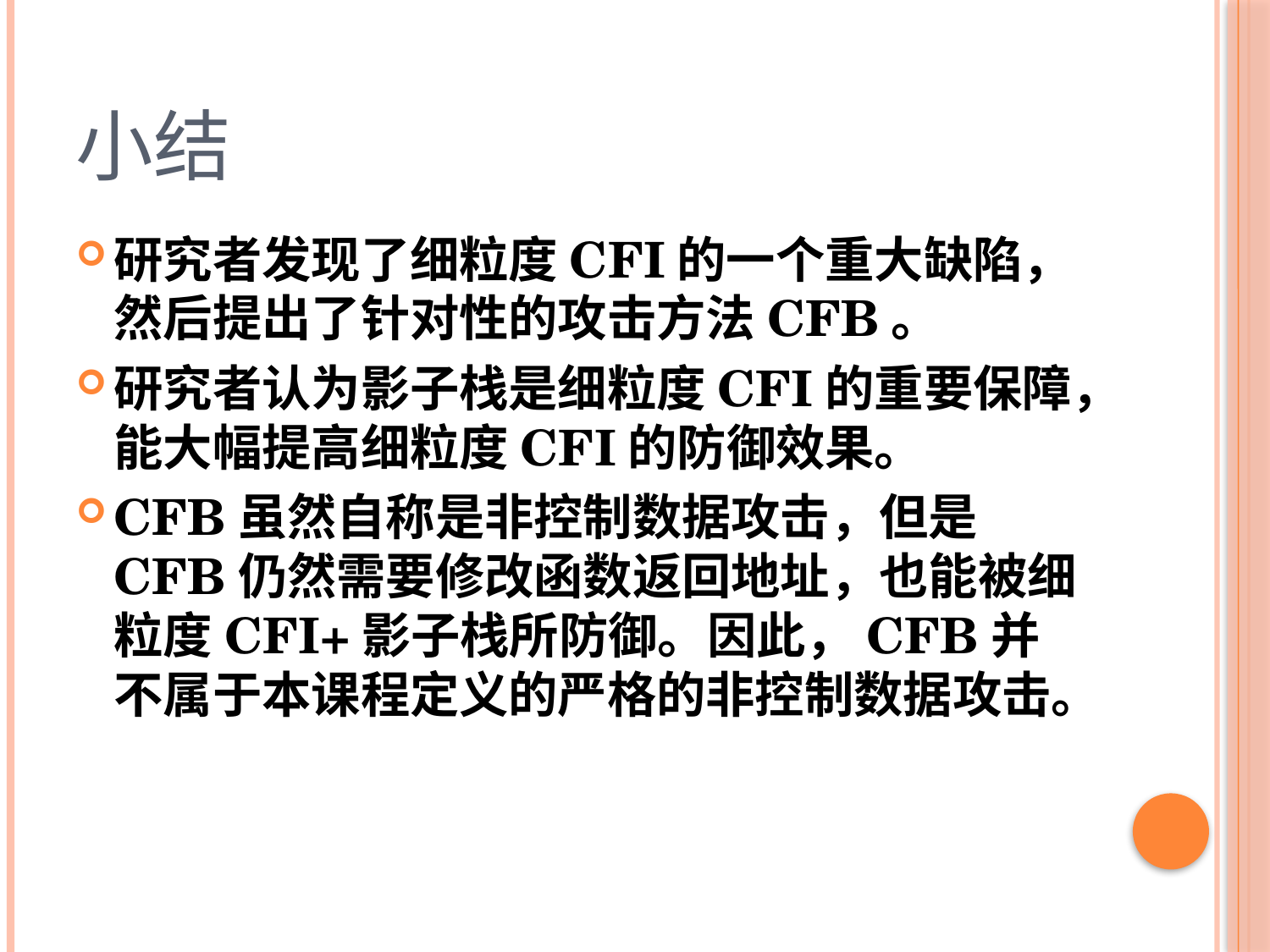

# 小结
研究者发现了细粒度CFI的一个重大缺陷，然后提出了针对性的攻击方法CFB。
研究者认为影子栈是细粒度CFI的重要保障，能大幅提高细粒度CFI的防御效果。
CFB虽然自称是非控制数据攻击，但是CFB仍然需要修改函数返回地址，也能被细粒度CFI+影子栈所防御。因此，CFB并不属于本课程定义的严格的非控制数据攻击。